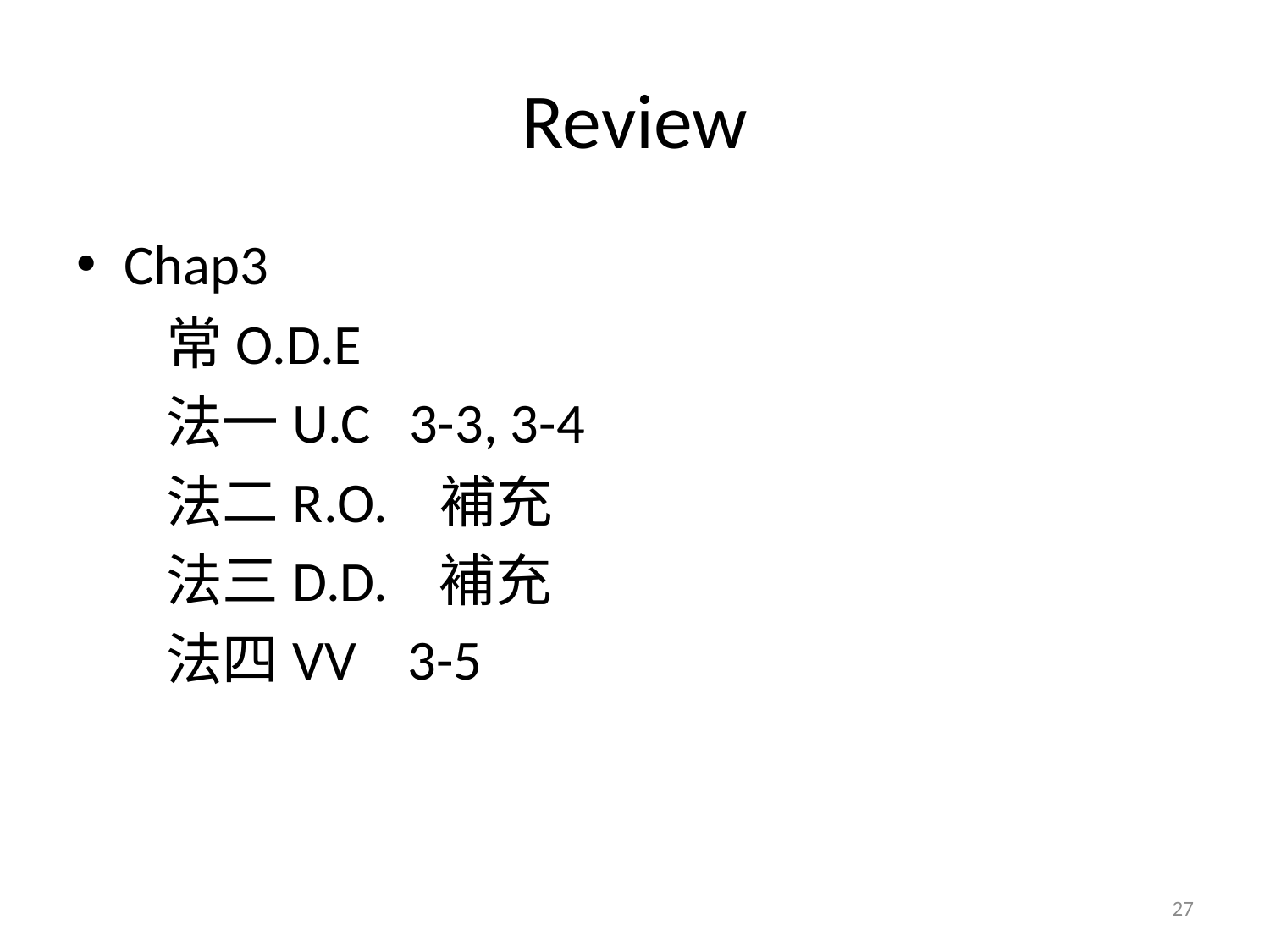

# Review
Chap3
      常O.D.E
      法一U.C   3-3, 3-4
      法二R.O.   補充
      法三D.D.   補充
      法四VV    3-5
27